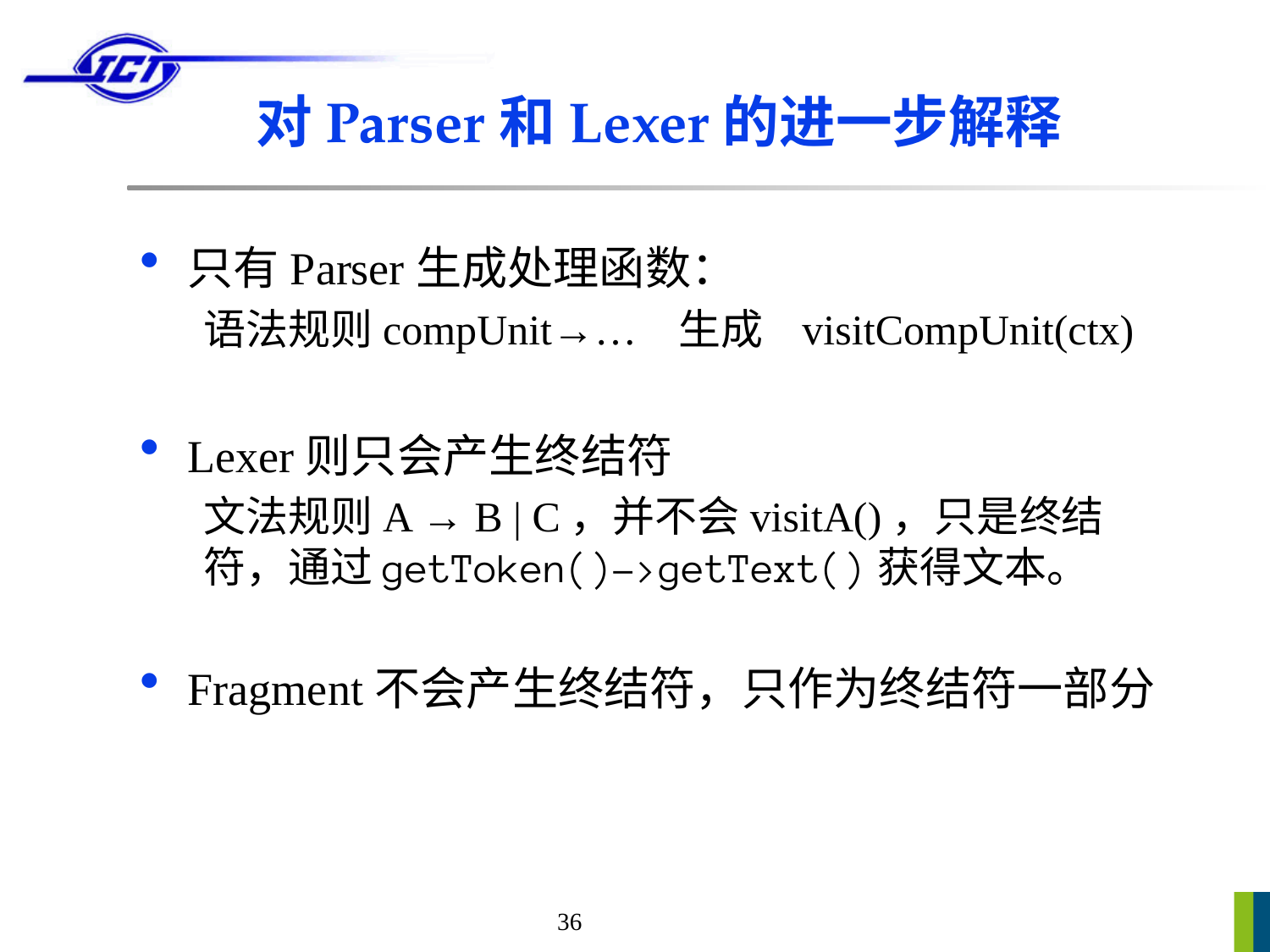

# 对Parser和Lexer的进一步解释
只有Parser生成处理函数：
语法规则compUnit→…   生成   visitCompUnit(ctx)

Lexer则只会产生终结符
文法规则A → B | C，并不会visitA()，只是终结符，通过getToken()->getText()获得文本。

Fragment不会产生终结符，只作为终结符一部分